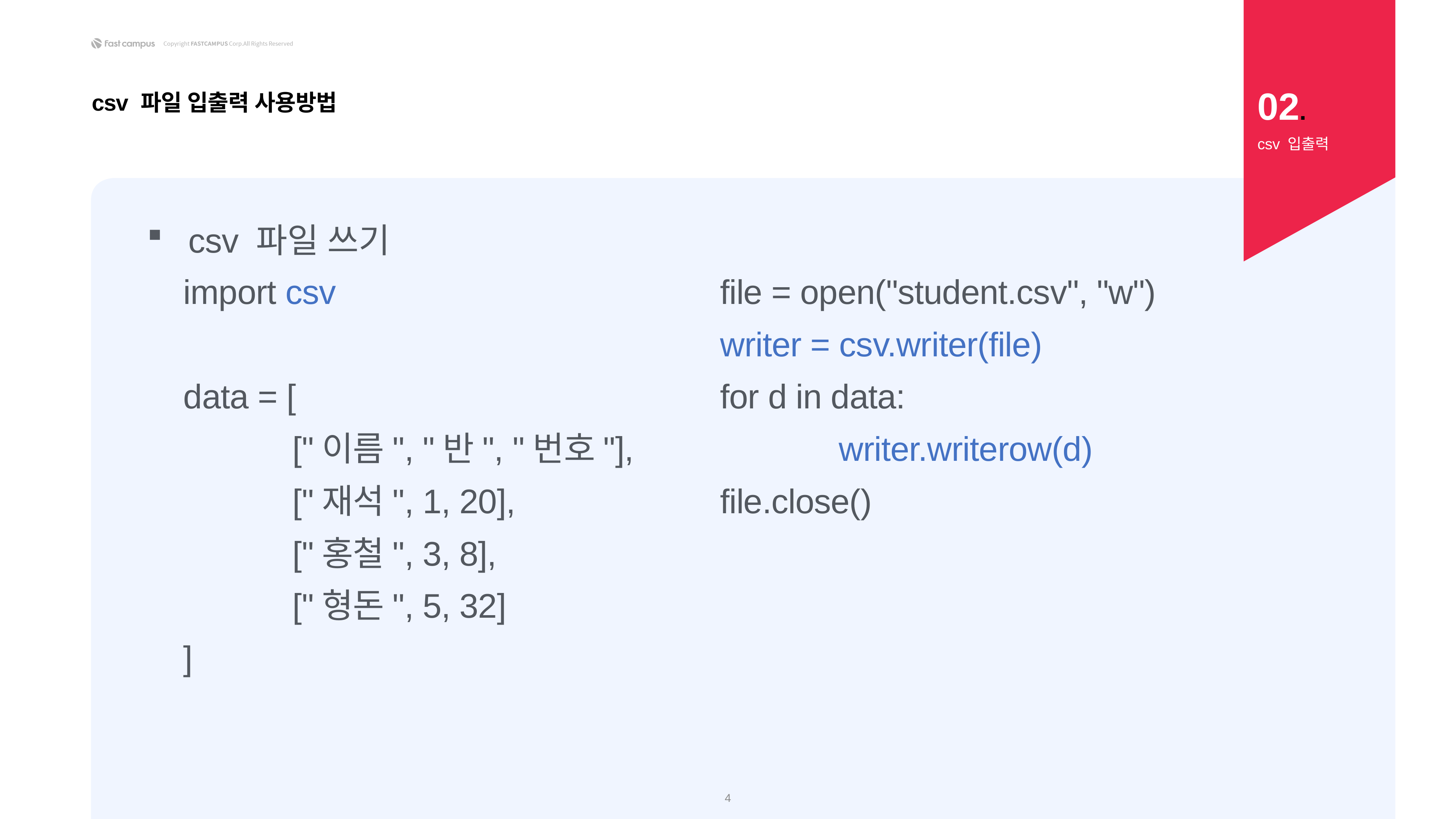

02.
csv 파일 입출력 사용방법
csv 입출력
csv 파일 쓰기
file = open("student.csv", "w")
writer = csv.writer(file)
for d in data:
		 writer.writerow(d)
file.close()
import csv

data = [
		["이름", "반", "번호"],
		["재석", 1, 20],
		["홍철", 3, 8],
		["형돈", 5, 32]
]

4